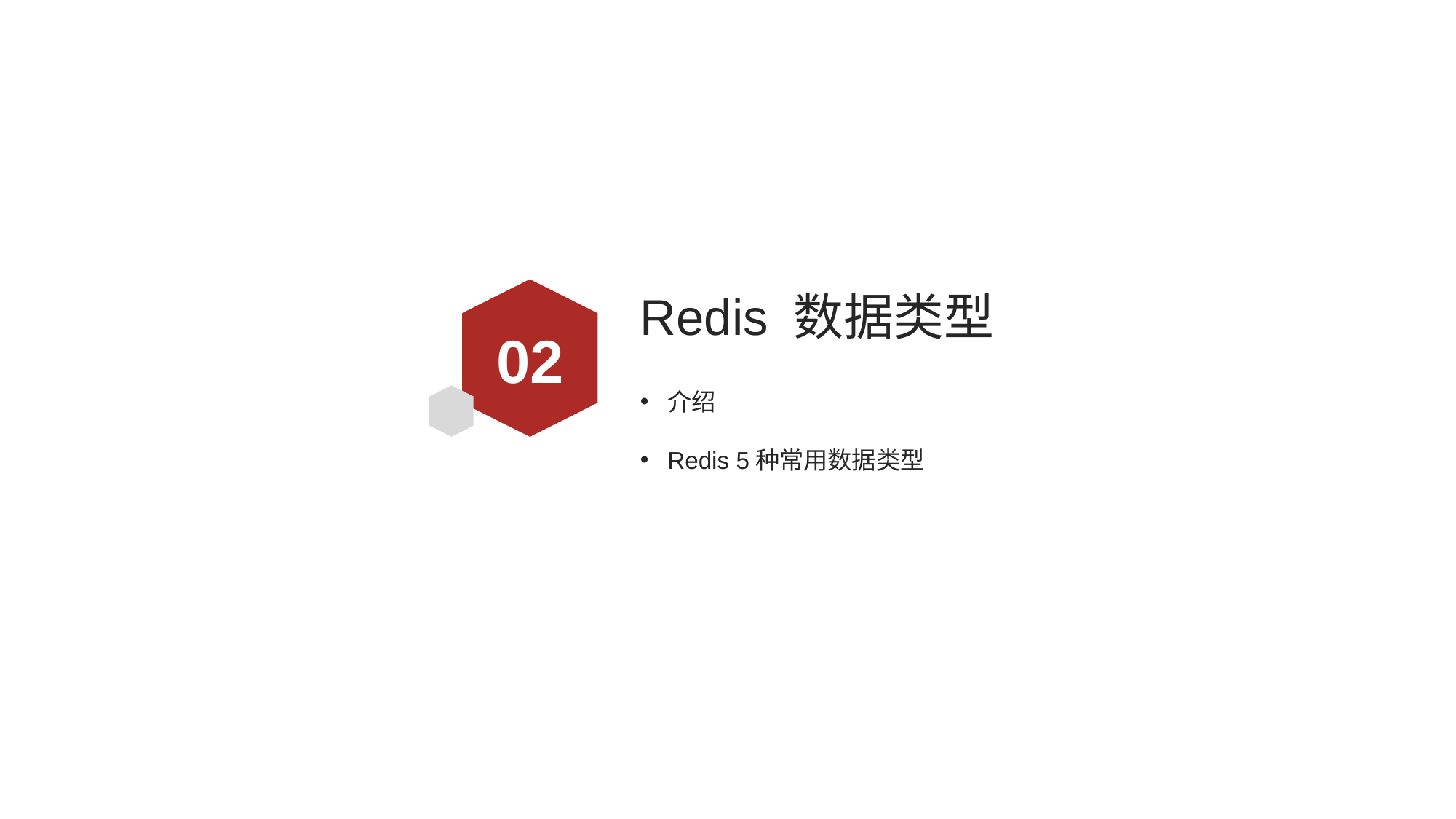

# Redis 数据类型
02
介绍
Redis 5种常用数据类型